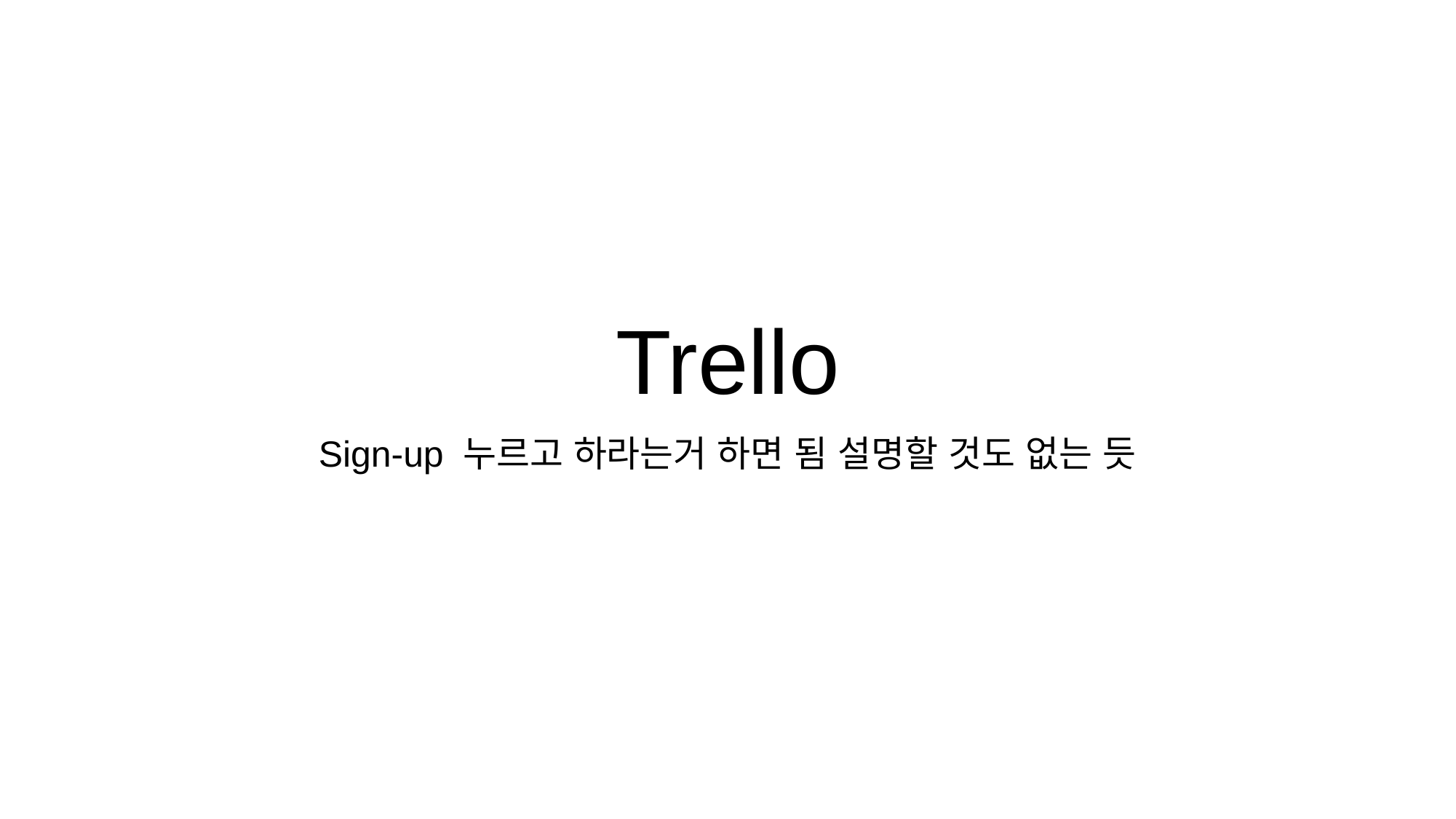

# Trello
Sign-up 누르고 하라는거 하면 됨 설명할 것도 없는 듯